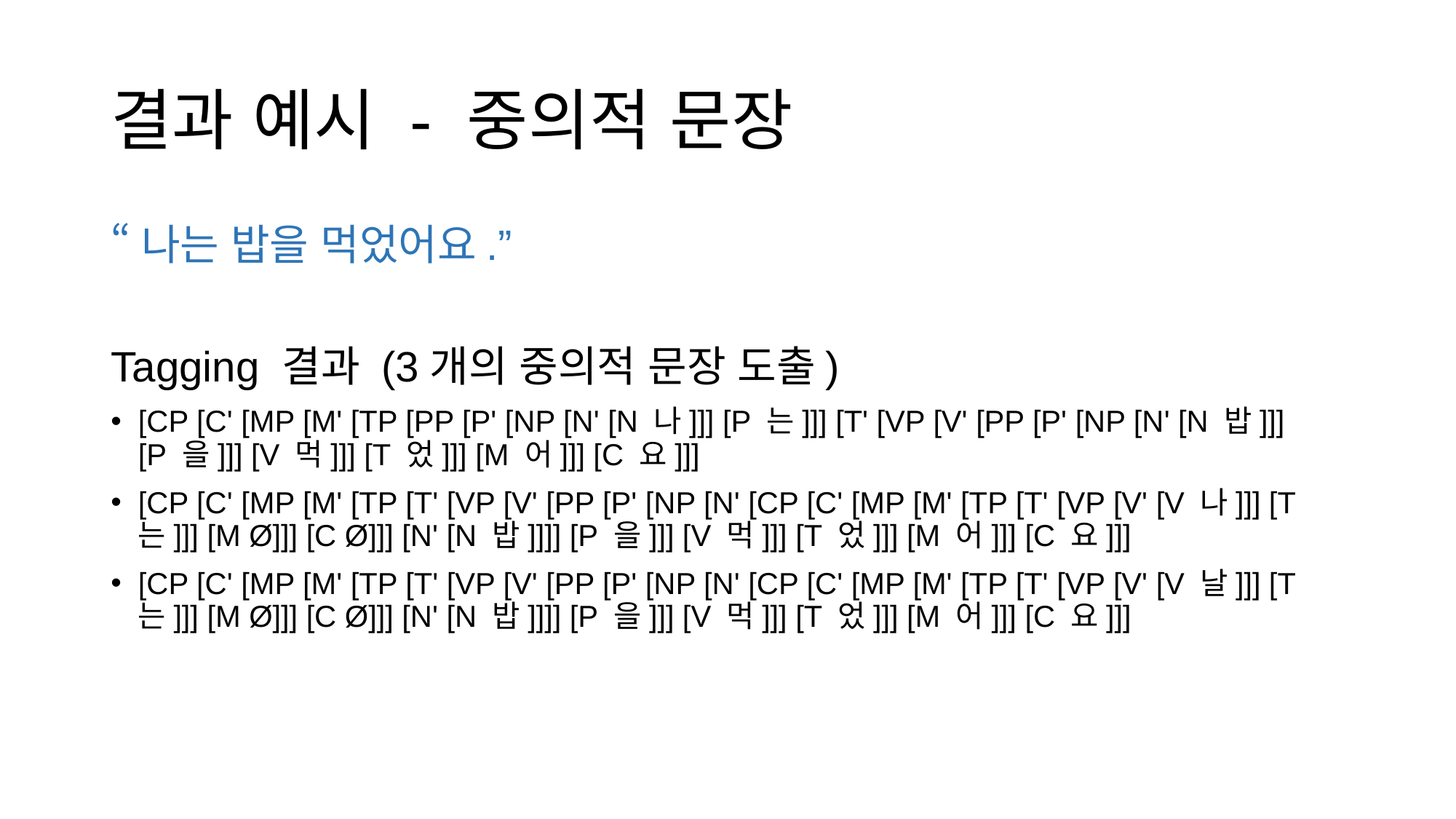

# 결과 예시 - 중의적 문장
“나는 밥을 먹었어요.”

Tagging 결과 (3개의 중의적 문장 도출)
[CP [C' [MP [M' [TP [PP [P' [NP [N' [N 나]]] [P 는]]] [T' [VP [V' [PP [P' [NP [N' [N 밥]]] [P 을]]] [V 먹]]] [T 었]]] [M 어]]] [C 요]]]
[CP [C' [MP [M' [TP [T' [VP [V' [PP [P' [NP [N' [CP [C' [MP [M' [TP [T' [VP [V' [V 나]]] [T 는]]] [M Ø]]] [C Ø]]] [N' [N 밥]]]] [P 을]]] [V 먹]]] [T 었]]] [M 어]]] [C 요]]]
[CP [C' [MP [M' [TP [T' [VP [V' [PP [P' [NP [N' [CP [C' [MP [M' [TP [T' [VP [V' [V 날]]] [T 는]]] [M Ø]]] [C Ø]]] [N' [N 밥]]]] [P 을]]] [V 먹]]] [T 었]]] [M 어]]] [C 요]]]